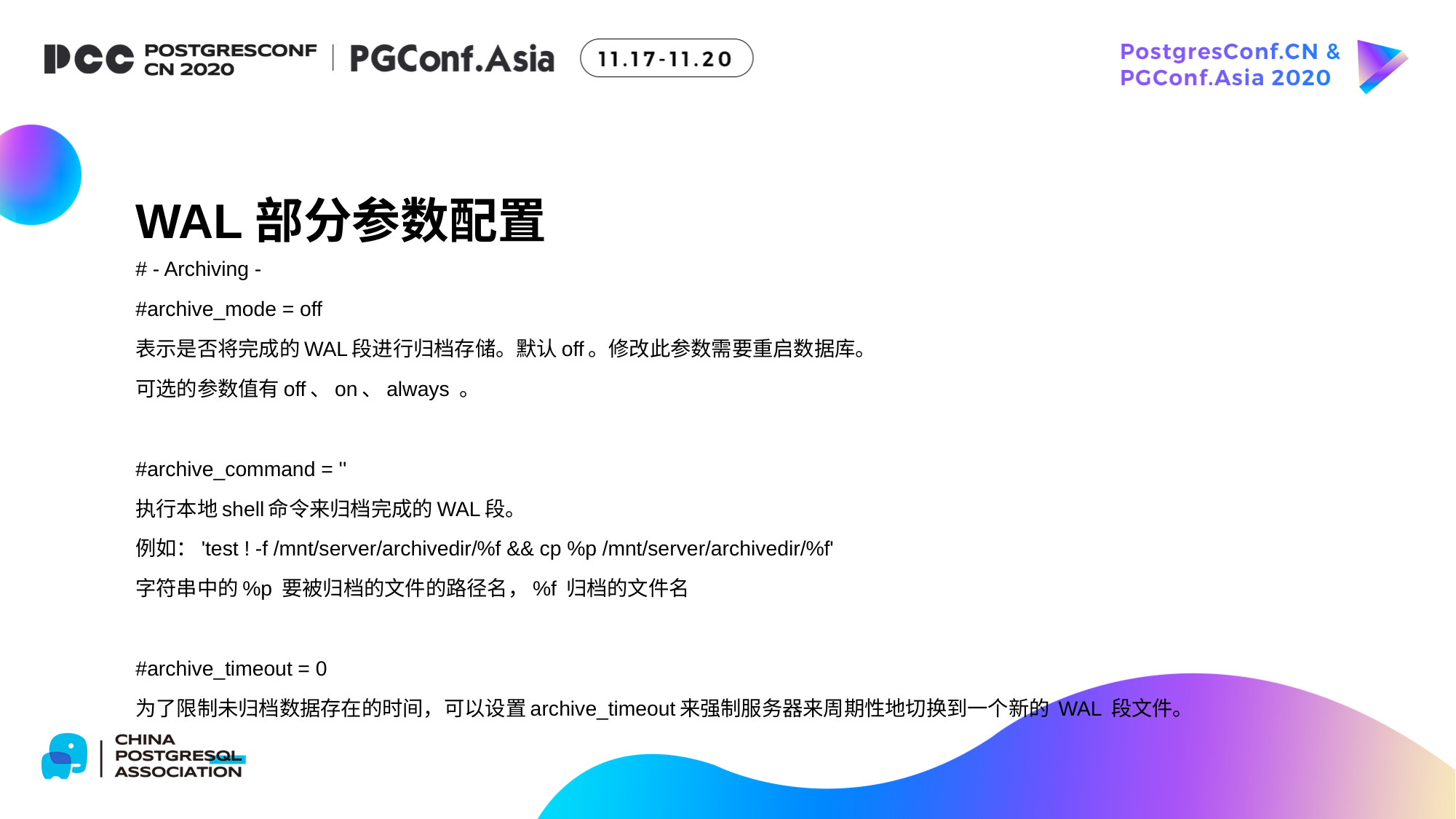

WAL部分参数配置
# - Archiving -
#archive_mode = off
表示是否将完成的WAL段进行归档存储。默认off。修改此参数需要重启数据库。
可选的参数值有off、on、always 。

#archive_command = ''
执行本地shell命令来归档完成的WAL段。
例如：'test ! -f /mnt/server/archivedir/%f && cp %p /mnt/server/archivedir/%f'
字符串中的%p 要被归档的文件的路径名，%f 归档的文件名

#archive_timeout = 0
为了限制未归档数据存在的时间，可以设置archive_timeout来强制服务器来周期性地切换到一个新的 WAL 段文件。